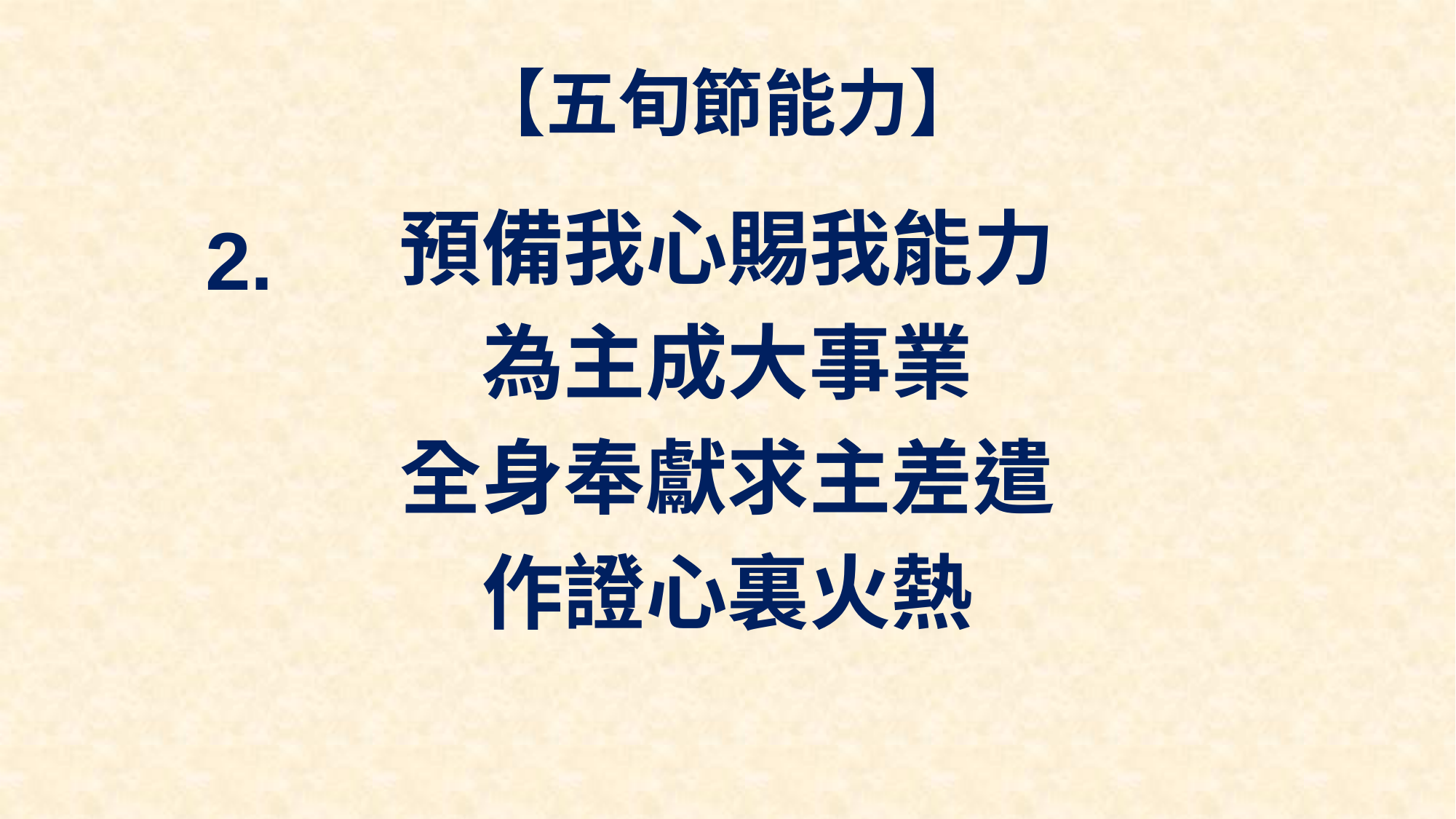

# 【五旬節能力】
預備我心賜我能力
為主成大事業
全身奉獻求主差遣
作證心裏火熱
2.